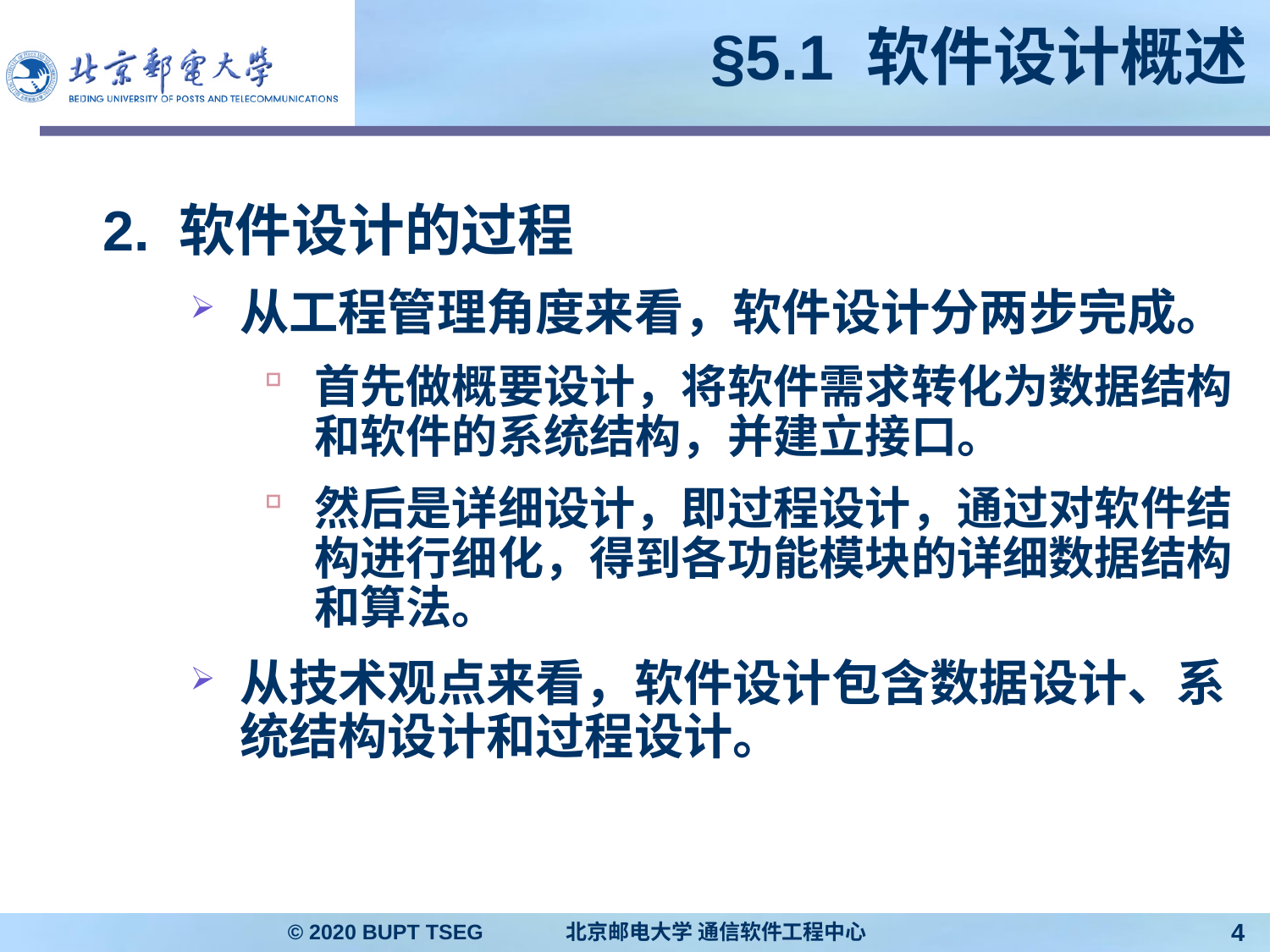

# §5.1 软件设计概述
2. 软件设计的过程
从工程管理角度来看，软件设计分两步完成。
首先做概要设计，将软件需求转化为数据结构和软件的系统结构，并建立接口。
然后是详细设计，即过程设计，通过对软件结构进行细化，得到各功能模块的详细数据结构和算法。
从技术观点来看，软件设计包含数据设计、系统结构设计和过程设计。

© 2020 BUPT TSEG             北京邮电大学 通信软件工程中心